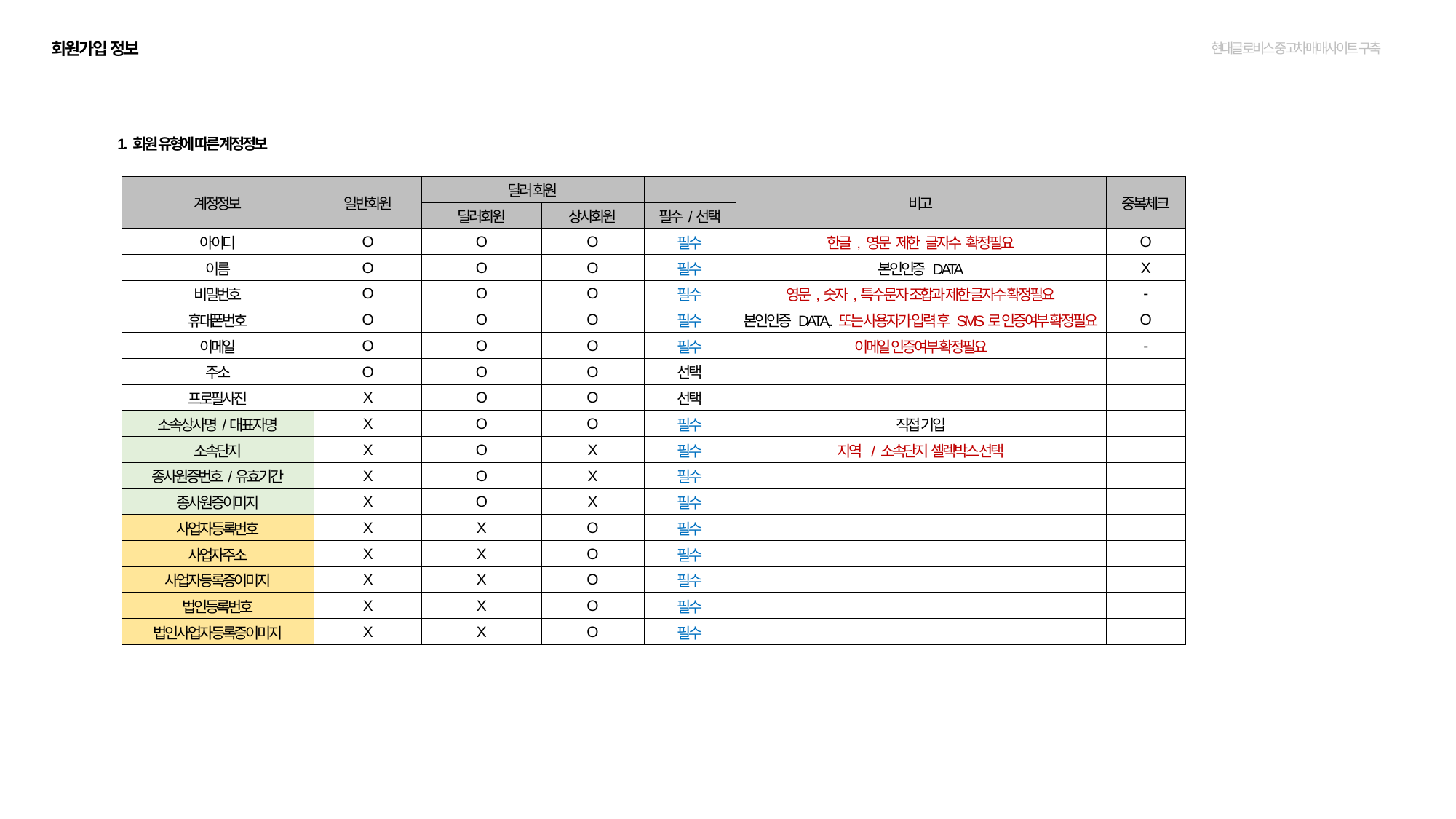

회원가입 정보
1. 회원 유형에 따른 계정정보
| 계정정보 | 일반회원 | 딜러 회원 |  |  | 비고 | 중복체크 |
| --- | --- | --- | --- | --- | --- | --- |
|  |  | 딜러회원 | 상사회원 | 필수/선택 |  |  |
| 아이디 | O | O | O | 필수 | 한글, 영문 제한 글자수 확정필요 | O |
| 이름 | O | O | O | 필수 | 본인인증 DATA | X |
| 비밀번호 | O | O | O | 필수 | 영문,숫자,특수문자 조합과 제한 글자수 확정필요 | - |
| 휴대폰번호 | O | O | O | 필수 | 본인인증 DATA,. 또는 사용자가 입력 후 SMS로 인증여부 확정필요 | O |
| 이메일 | O | O | O | 필수 | 이메일 인증여부 확정필요 | - |
| 주소 | O | O | O | 선택 |  |  |
| 프로필사진 | X | O | O | 선택 |  |  |
| 소속상사명/대표자명 | X | O | O | 필수 | 직접 기입 |  |
| 소속단지 | X | O | X | 필수 | 지역 / 소속단지 셀렉박스 선택 |  |
| 종사원증번호/유효기간 | X | O | X | 필수 |  |  |
| 종사원증이미지 | X | O | X | 필수 |  |  |
| 사업자등록번호 | X | X | O | 필수 |  |  |
| 사업자주소 | X | X | O | 필수 |  |  |
| 사업자등록증이미지 | X | X | O | 필수 |  |  |
| 법인등록번호 | X | X | O | 필수 |  |  |
| 법인사업자등록증이미지 | X | X | O | 필수 |  |  |